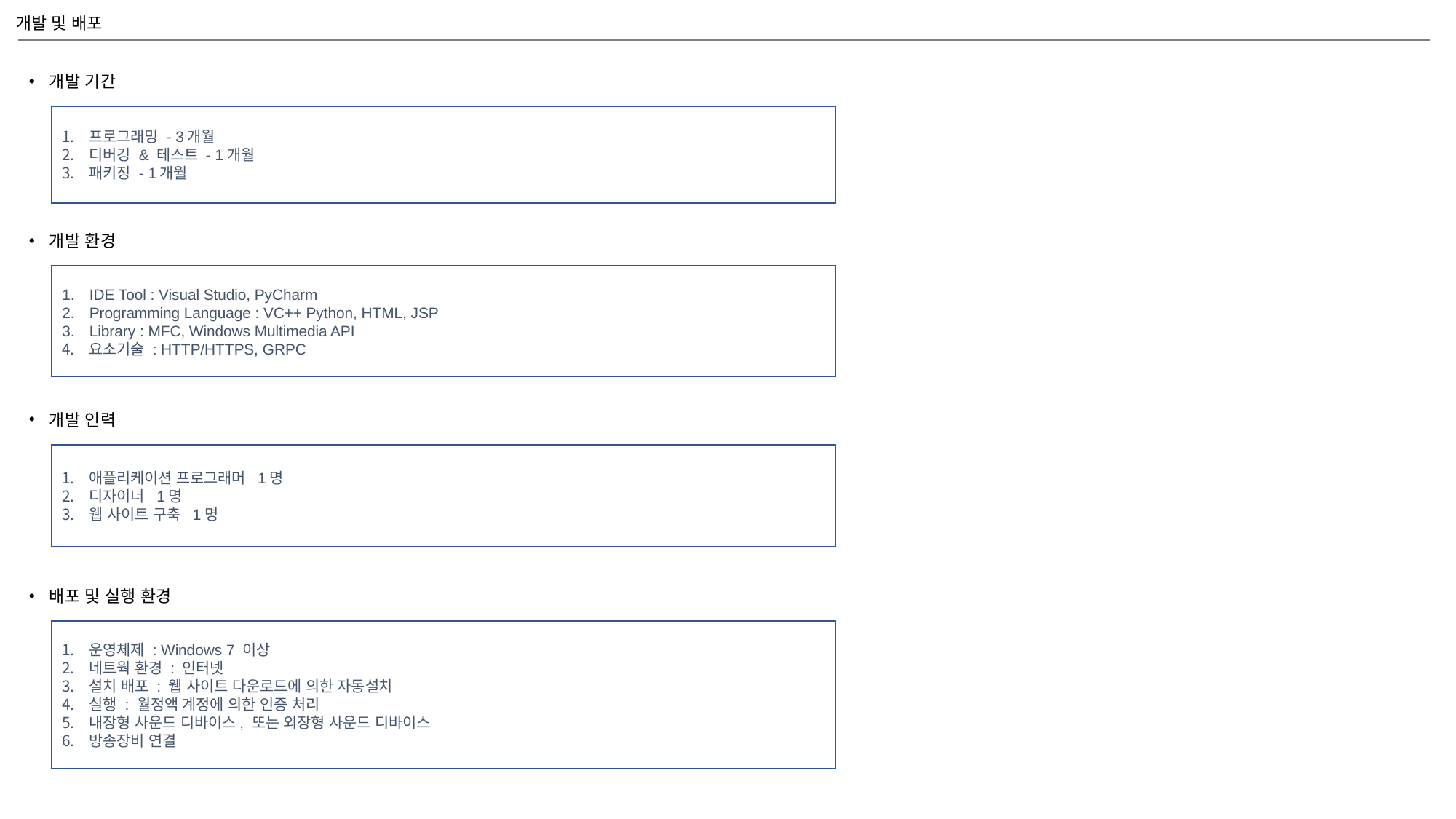

개발 및 배포
개발 기간
프로그래밍 - 3개월
디버깅 & 테스트 - 1개월
패키징 - 1개월
개발 환경
IDE Tool : Visual Studio, PyCharm
Programming Language : VC++ Python, HTML, JSP
Library : MFC, Windows Multimedia API
요소기술 : HTTP/HTTPS, GRPC
개발 인력
애플리케이션 프로그래머  1명
디자이너  1명
웹 사이트 구축  1명
배포 및 실행 환경
운영체제 : Windows 7 이상
네트웍 환경 : 인터넷
설치 배포 : 웹 사이트 다운로드에 의한 자동설치
실행 : 월정액 계정에 의한 인증 처리
내장형 사운드 디바이스, 또는 외장형 사운드 디바이스
방송장비 연결